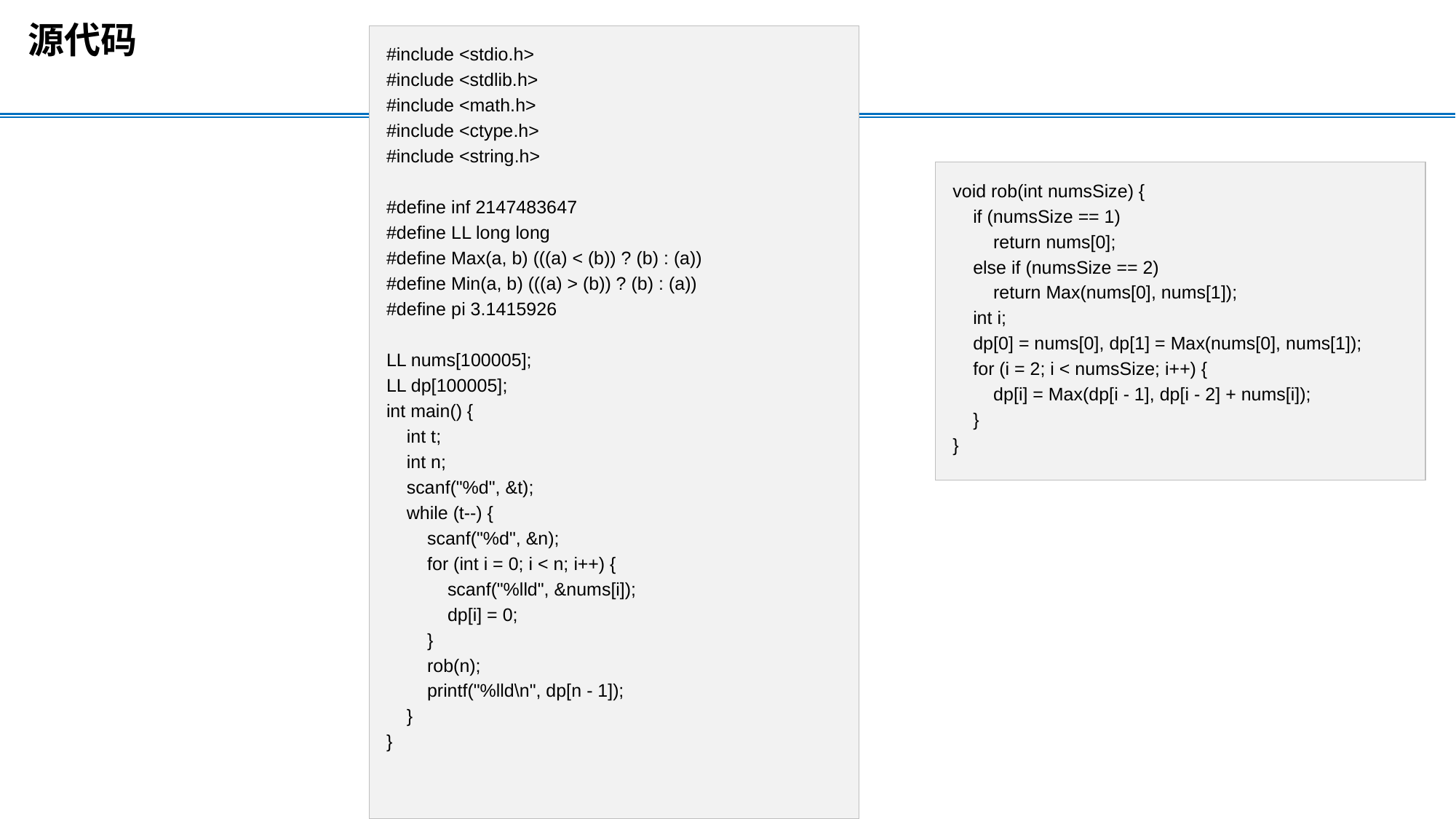

源代码
#include <stdio.h>
#include <stdlib.h>
#include <math.h>
#include <ctype.h>
#include <string.h>

#define inf 2147483647
#define LL long long
#define Max(a, b) (((a) < (b)) ? (b) : (a))
#define Min(a, b) (((a) > (b)) ? (b) : (a))
#define pi 3.1415926

LL nums[100005];
LL dp[100005];
int main() {
    int t;
    int n;
    scanf("%d", &t);
    while (t--) {
        scanf("%d", &n);
        for (int i = 0; i < n; i++) {
            scanf("%lld", &nums[i]);
            dp[i] = 0;
        }
        rob(n);
        printf("%lld\n", dp[n - 1]);
    }
}
void rob(int numsSize) {
    if (numsSize == 1)
        return nums[0];
    else if (numsSize == 2)
        return Max(nums[0], nums[1]);
    int i;
    dp[0] = nums[0], dp[1] = Max(nums[0], nums[1]);
    for (i = 2; i < numsSize; i++) {
        dp[i] = Max(dp[i - 1], dp[i - 2] + nums[i]);
    }
}